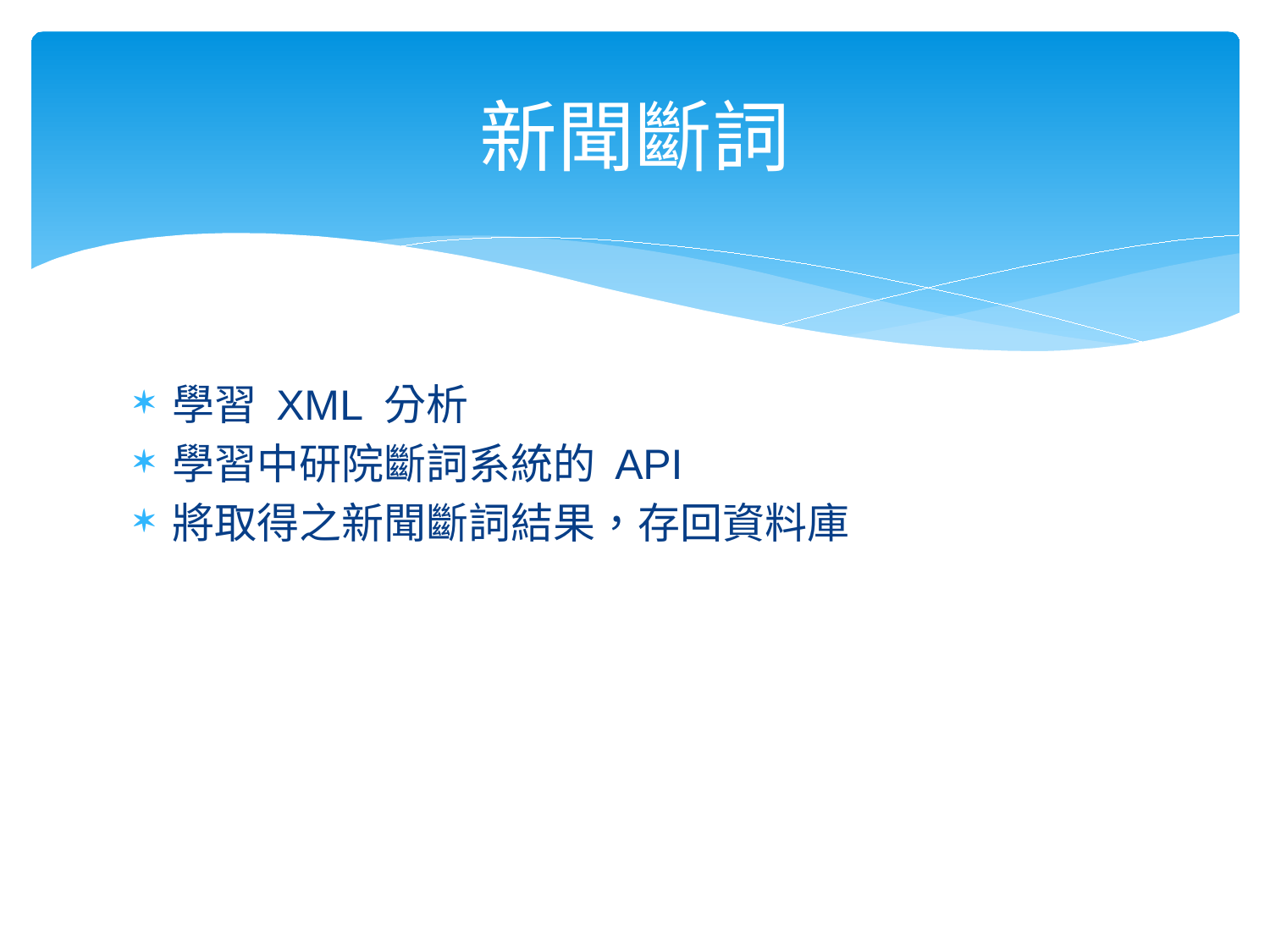

# 新聞斷詞
學習 XML 分析
學習中研院斷詞系統的 API
將取得之新聞斷詞結果，存回資料庫